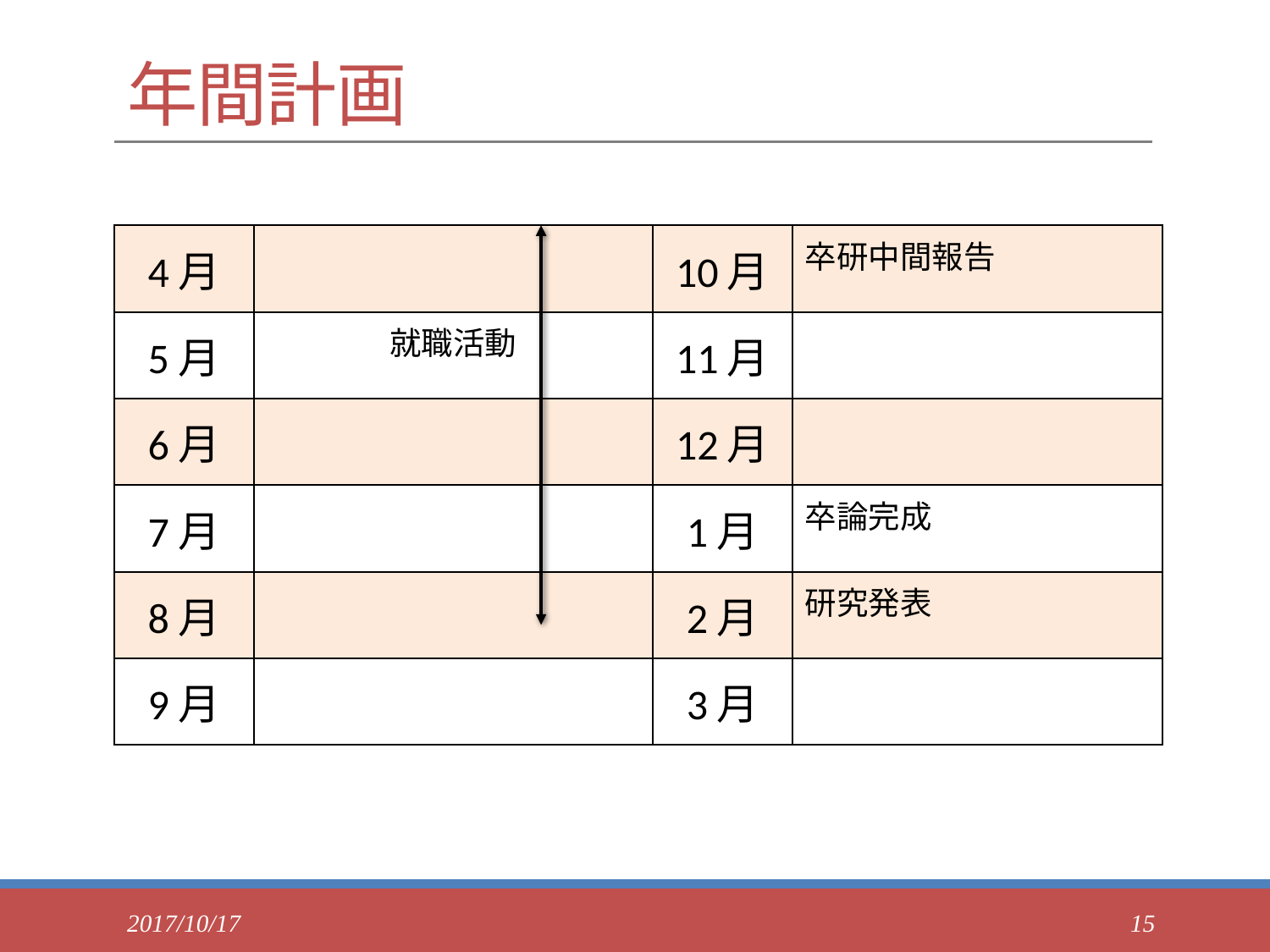

# 年間計画
| 4月 |  | 10月 | 卒研中間報告 |
| --- | --- | --- | --- |
| 5月 | 就職活動 | 11月 |  |
| 6月 |  | 12月 |  |
| 7月 |  | 1月 | 卒論完成 |
| 8月 |  | 2月 | 研究発表 |
| 9月 |  | 3月 |  |
2017/10/17
15